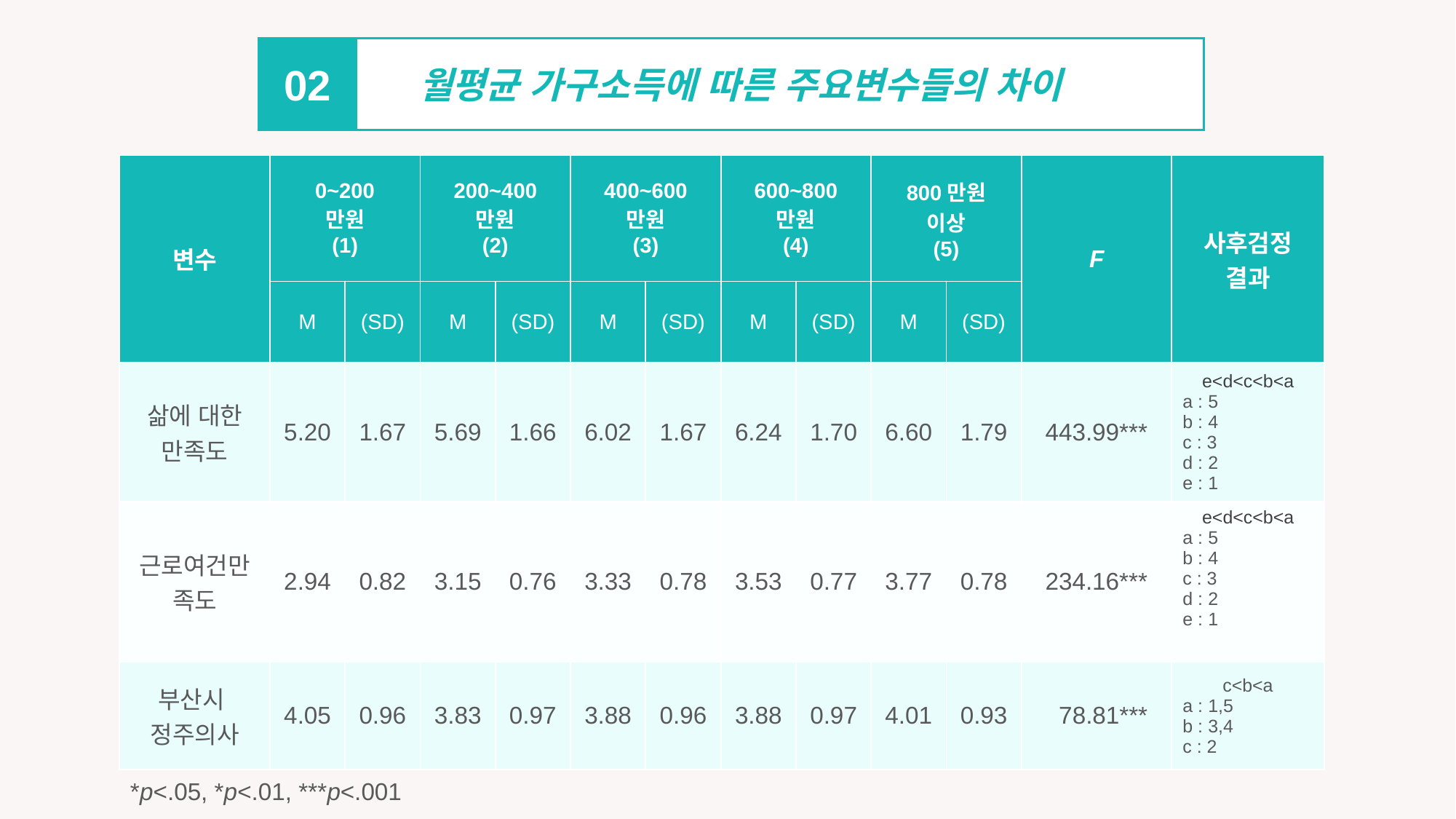

월평균 가구소득에 따른 주요변수들의 차이
02
| 변수 | 0~200 만원 (1) |  | 200~400 만원 (2) |  | 400~600 만원 (3) |  | 600~800 만원 (4) |  | 800만원 이상 (5) |  | F | 사후검정 결과 |
| --- | --- | --- | --- | --- | --- | --- | --- | --- | --- | --- | --- | --- |
|  | M | (SD) | M | (SD) | M | (SD) | M | (SD) | M | (SD) |  |  |
| 삶에 대한 만족도 | 5.20 | 1.67 | 5.69 | 1.66 | 6.02 | 1.67 | 6.24 | 1.70 | 6.60 | 1.79 | 443.99\*\*\* | e<d<c<b<a a : 5 b : 4 c : 3 d : 2 e : 1 |
| 근로여건만족도 | 2.94 | 0.82 | 3.15 | 0.76 | 3.33 | 0.78 | 3.53 | 0.77 | 3.77 | 0.78 | 234.16\*\*\* | e<d<c<b<a a : 5 b : 4 c : 3 d : 2 e : 1 |
| 부산시 정주의사 | 4.05 | 0.96 | 3.83 | 0.97 | 3.88 | 0.96 | 3.88 | 0.97 | 4.01 | 0.93 | 78.81\*\*\* | c<b<a a : 1,5 b : 3,4 c : 2 |

*p<.05, *p<.01, ***p<.001